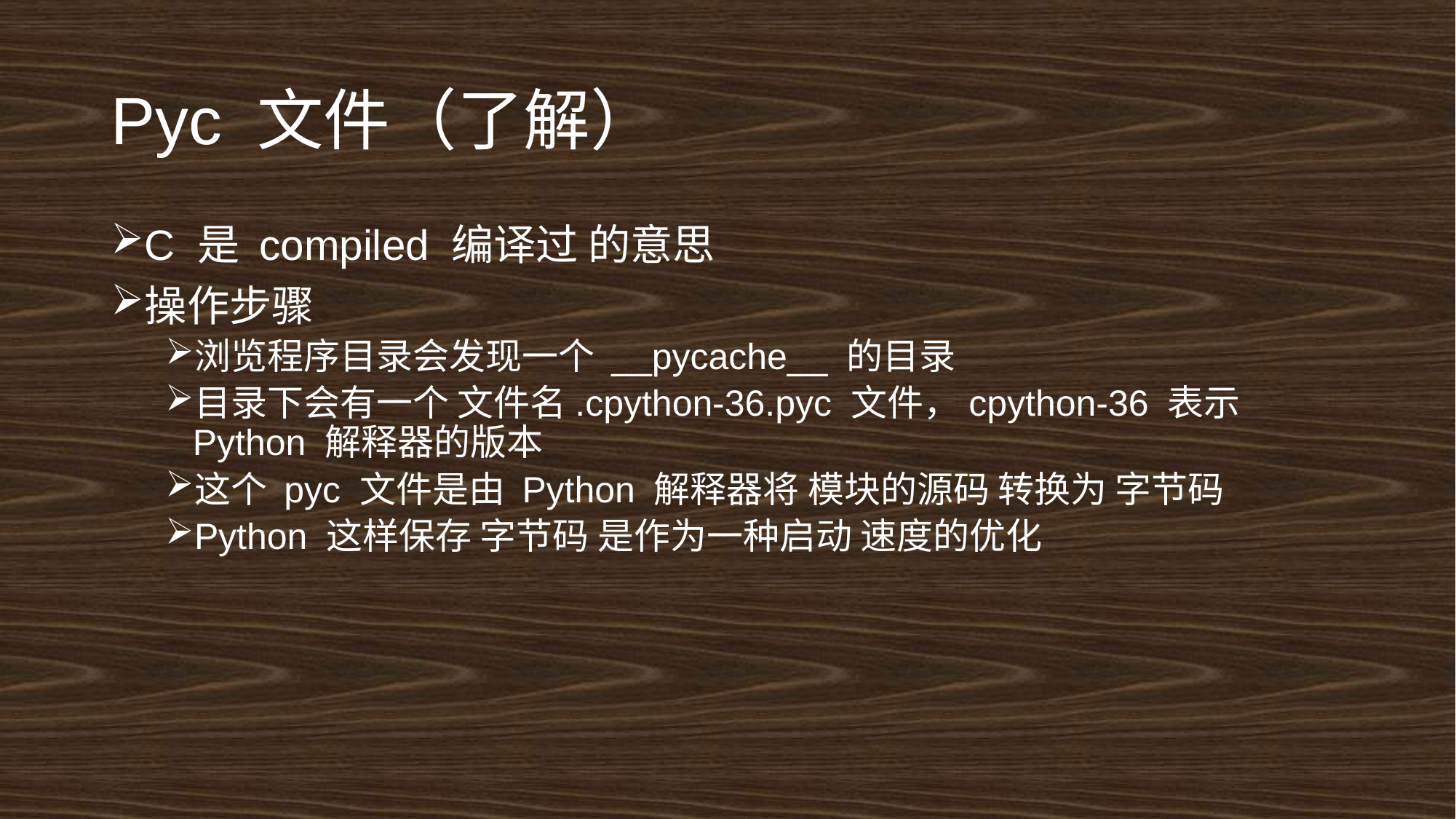

# Pyc 文件（了解）
C 是 compiled 编译过 的意思
操作步骤
浏览程序目录会发现一个 __pycache__ 的目录
目录下会有一个 文件名.cpython-36.pyc 文件，cpython-36 表示 Python 解释器的版本
这个 pyc 文件是由 Python 解释器将 模块的源码 转换为 字节码
Python 这样保存 字节码 是作为一种启动 速度的优化